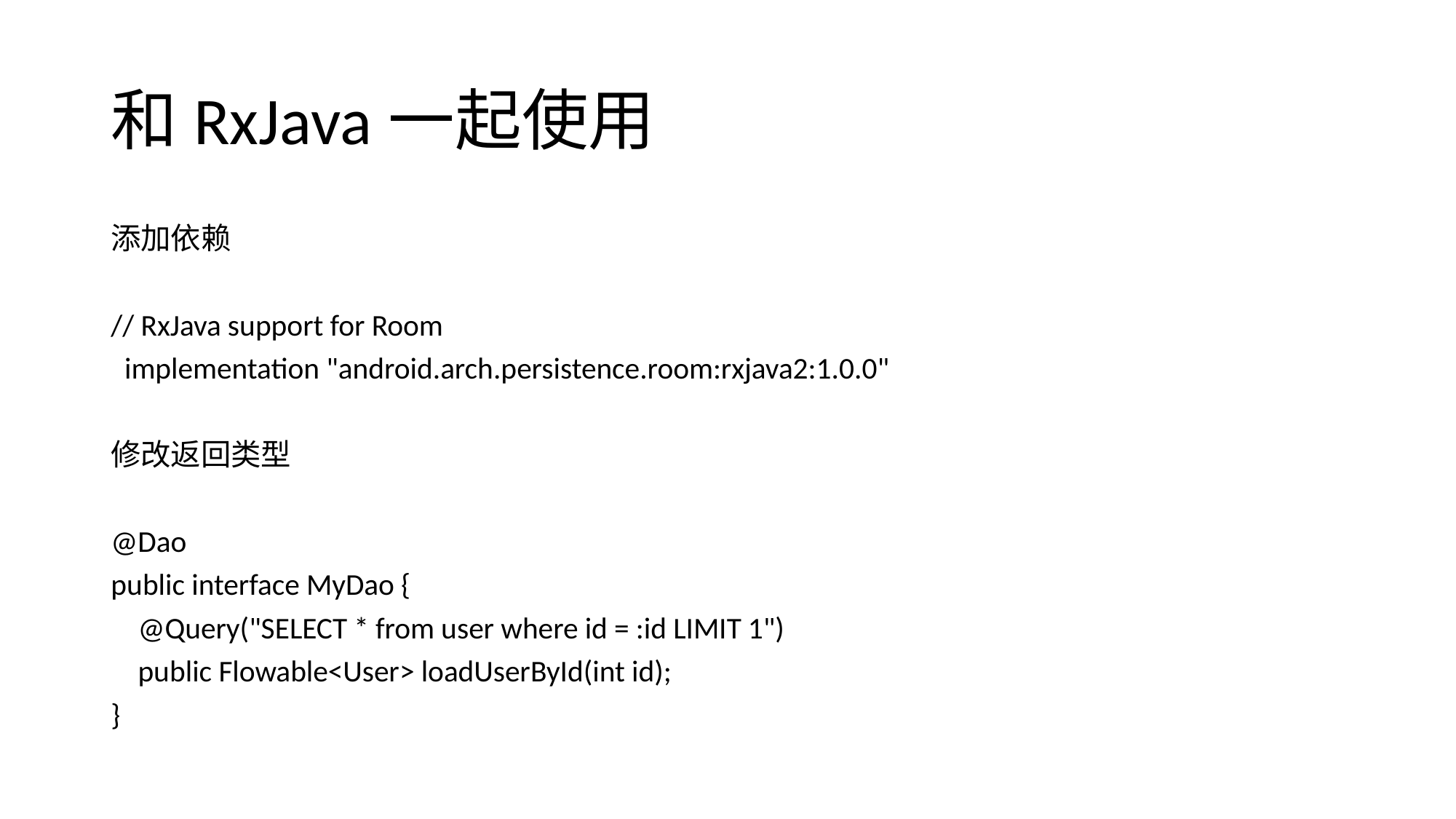

# 和RxJava一起使用
添加依赖

// RxJava support for Room
  implementation "android.arch.persistence.room:rxjava2:1.0.0"

修改返回类型

@Dao
public interface MyDao {
    @Query("SELECT * from user where id = :id LIMIT 1")
    public Flowable<User> loadUserById(int id);
}